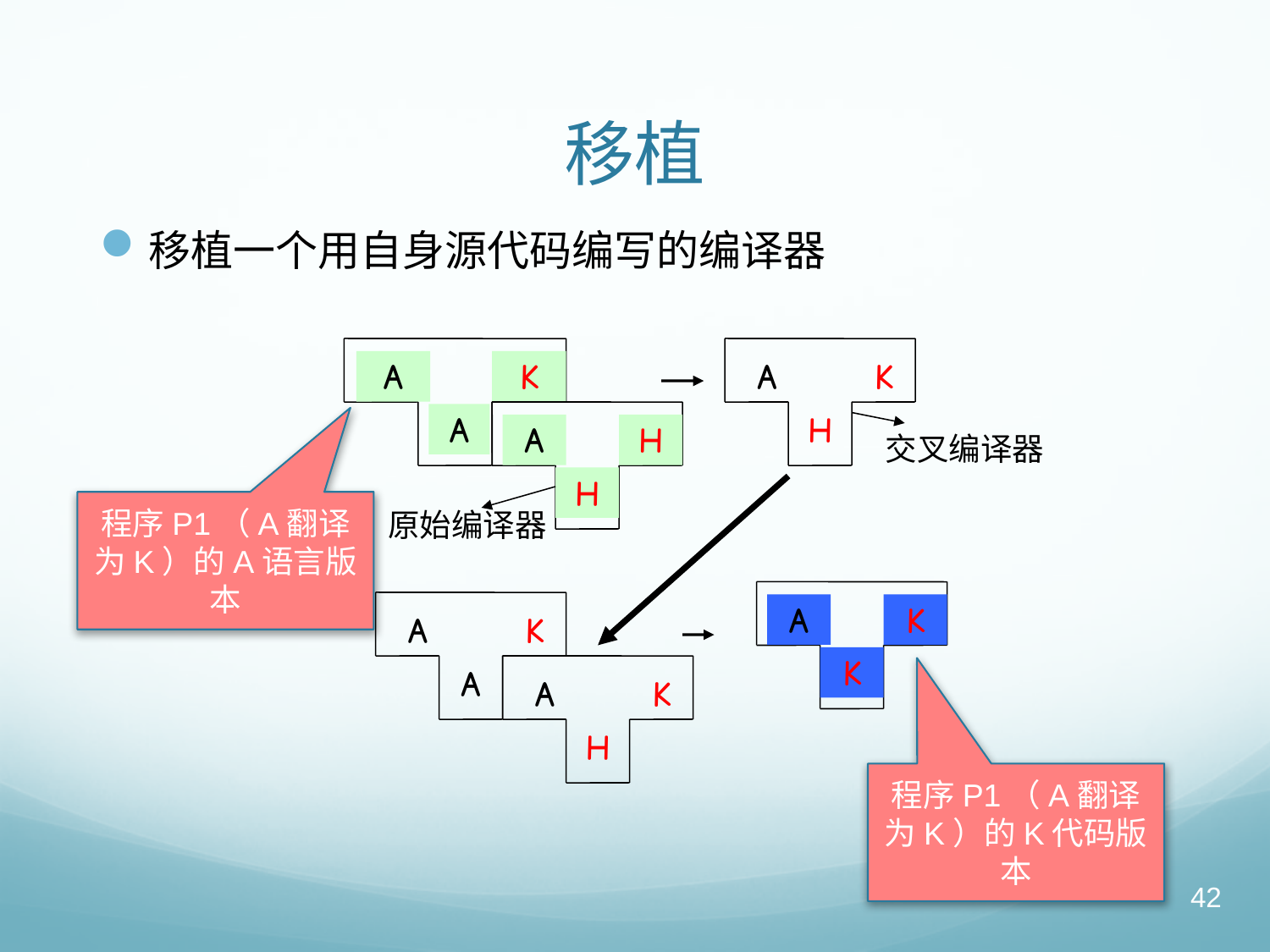

# 移植
移植一个用自身源代码编写的编译器

A
K

A

A
K

H

A
H

H

交叉编译器

程序P1（A翻译为K）的A语言版本
原始编译器

A
K

K

A
K

A

A
K

H

程序P1（A翻译为K）的K代码版本
42